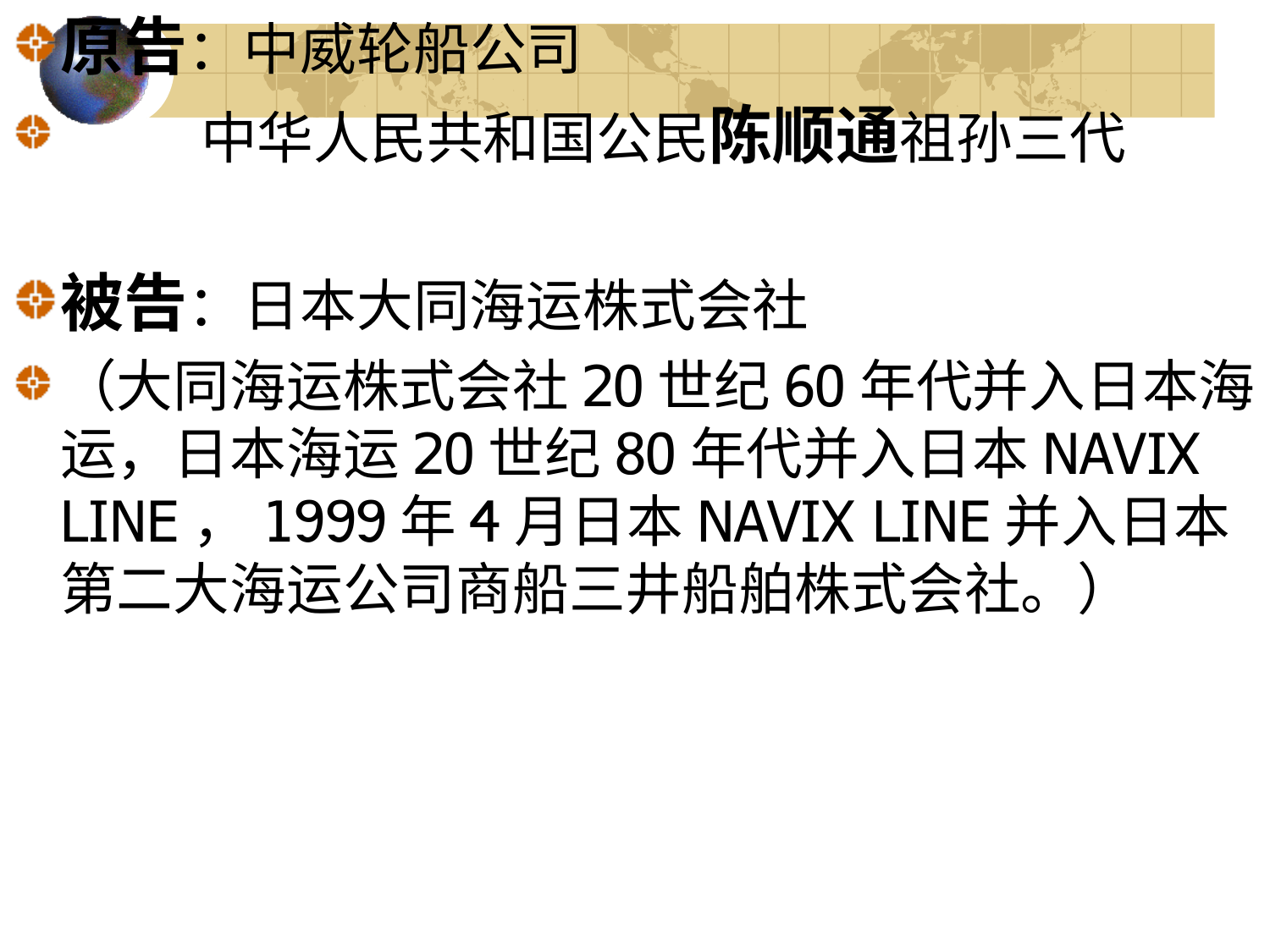

原告：中威轮船公司
          中华人民共和国公民陈顺通祖孙三代

被告：日本大同海运株式会社
（大同海运株式会社20世纪60年代并入日本海运，日本海运20世纪80年代并入日本NAVIX LINE，1999年4月日本NAVIX LINE并入日本第二大海运公司商船三井船舶株式会社。）